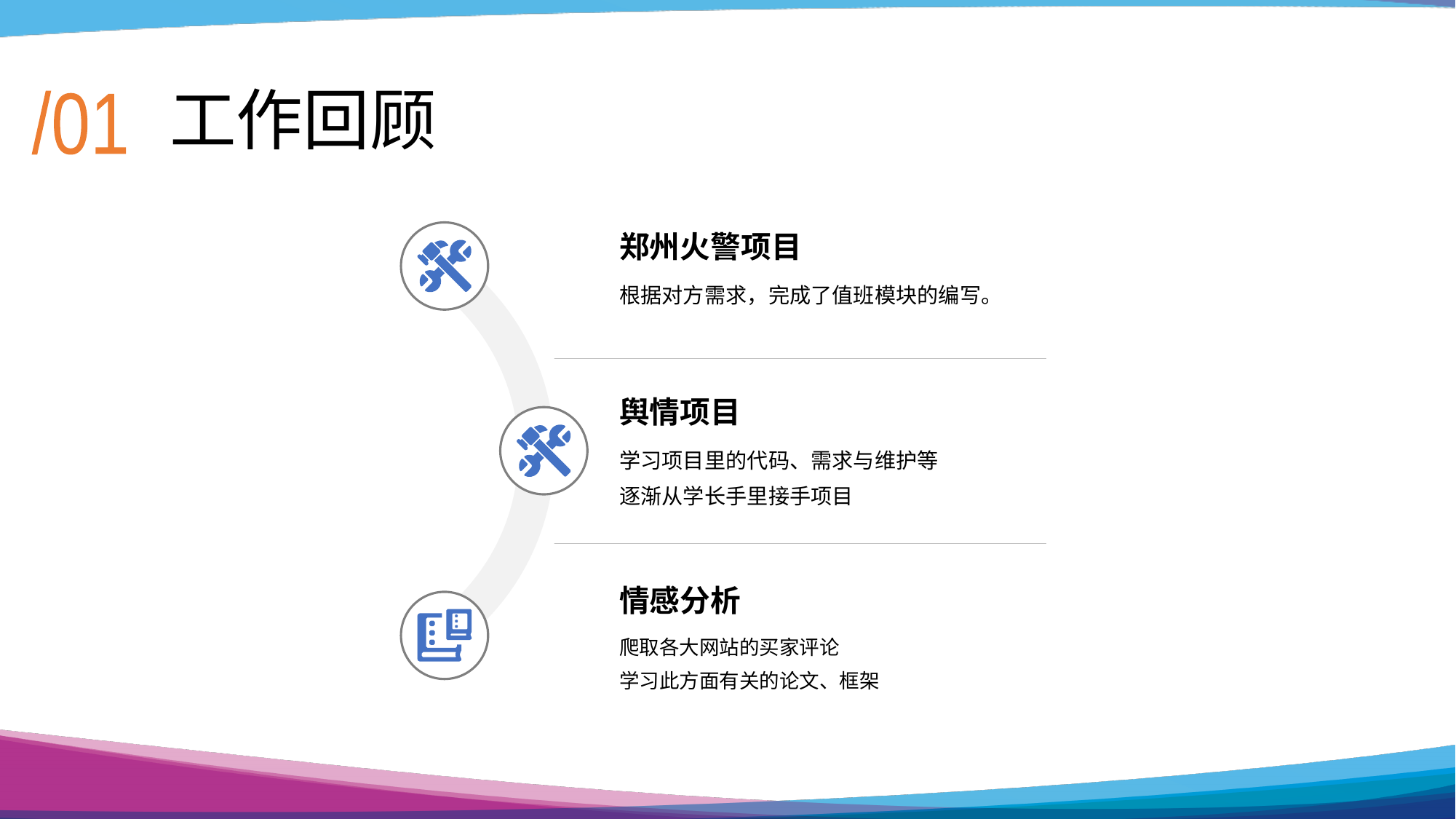

# 工作回顾
/01

郑州火警项目

根据对方需求，完成了值班模块的编写。
舆情项目

学习项目里的代码、需求与维护等
逐渐从学长手里接手项目
情感分析

爬取各大网站的买家评论
学习此方面有关的论文、框架